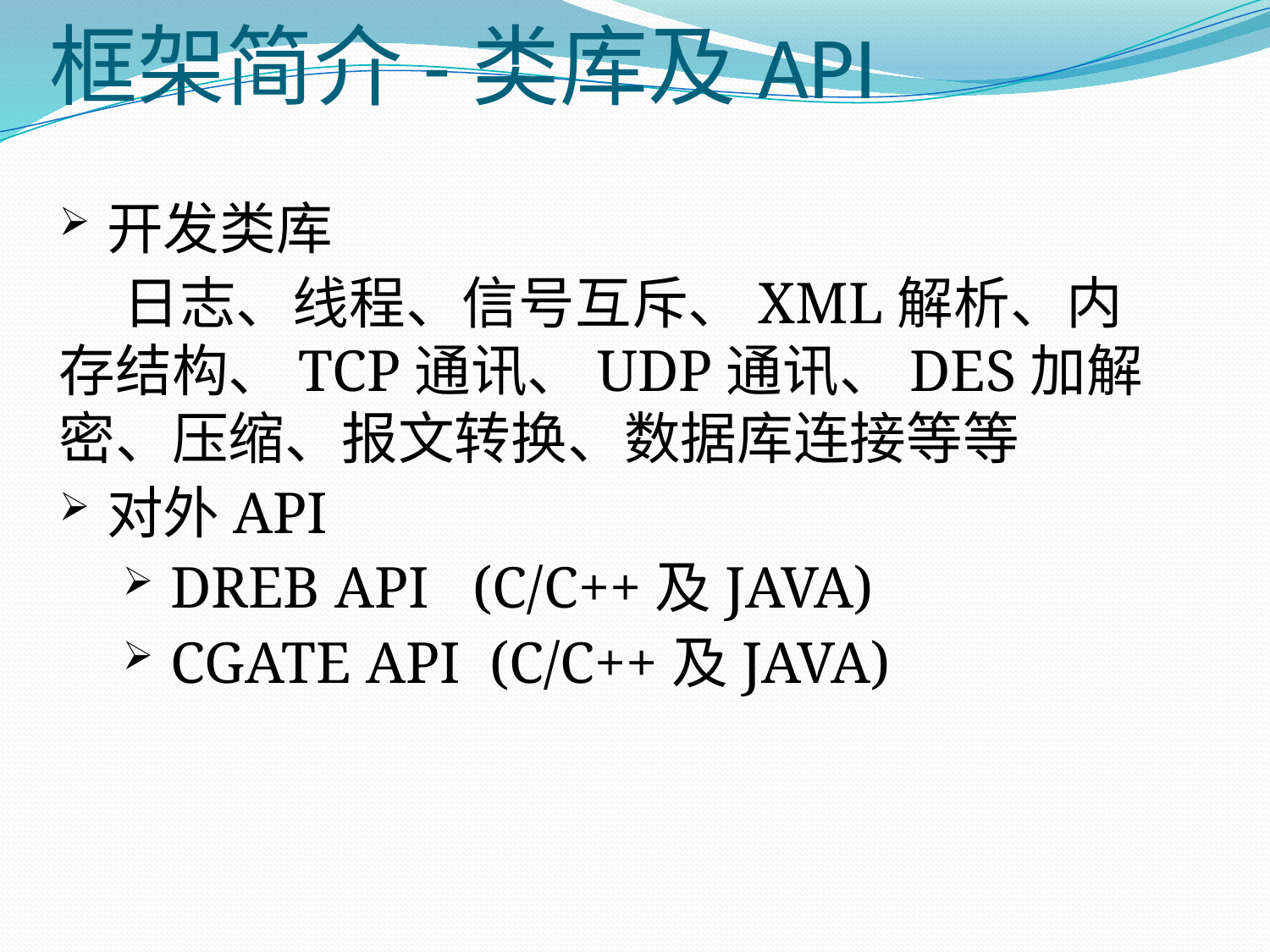

# 框架简介-类库及API
开发类库
    日志、线程、信号互斥、XML解析、内存结构、TCP通讯、UDP通讯、DES加解密、压缩、报文转换、数据库连接等等
对外API
DREB API   (C/C++及JAVA)
CGATE API  (C/C++及JAVA)